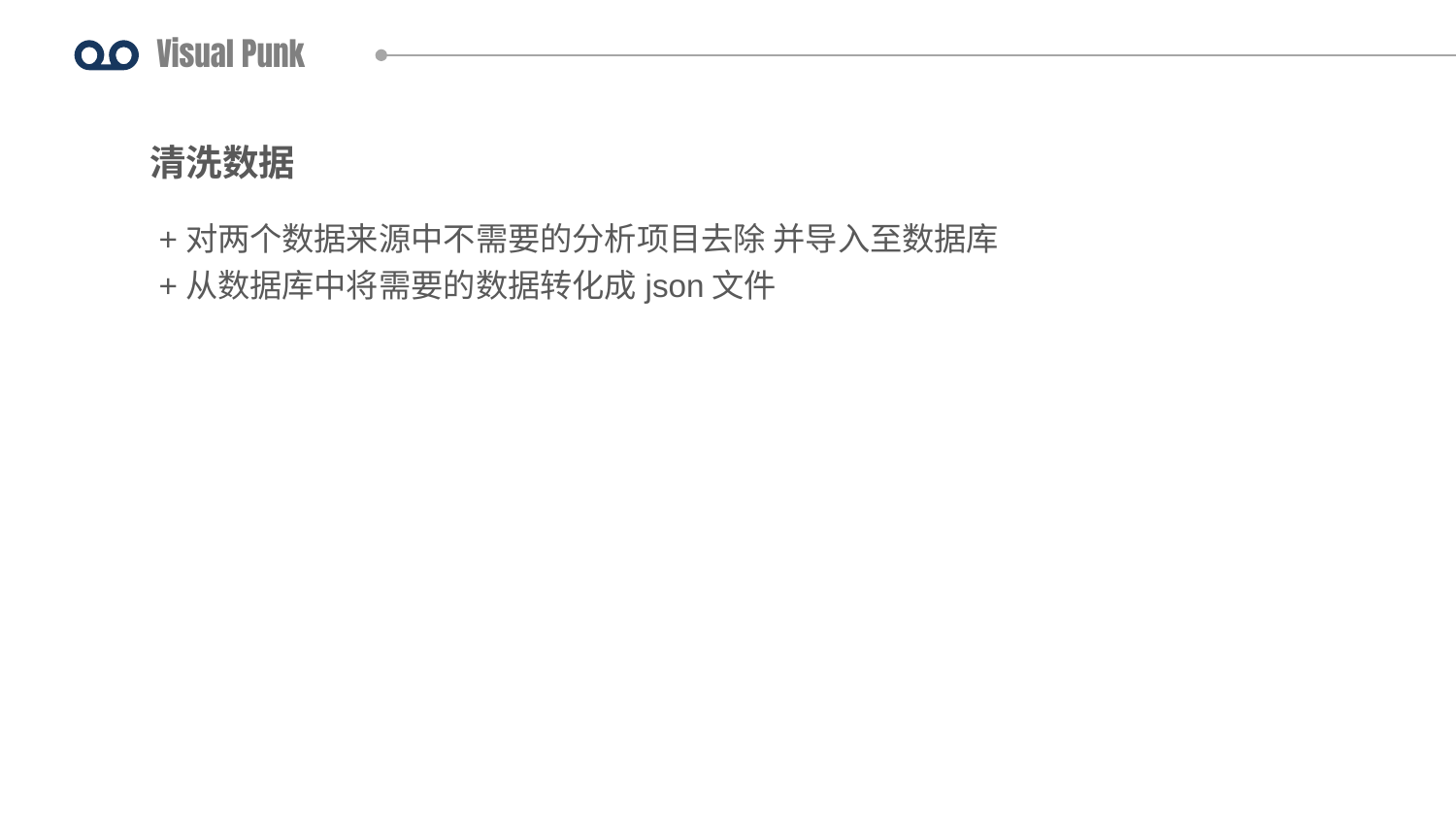

Visual Punk

清洗数据
 +对两个数据来源中不需要的分析项目去除 并导入至数据库
 +从数据库中将需要的数据转化成json文件